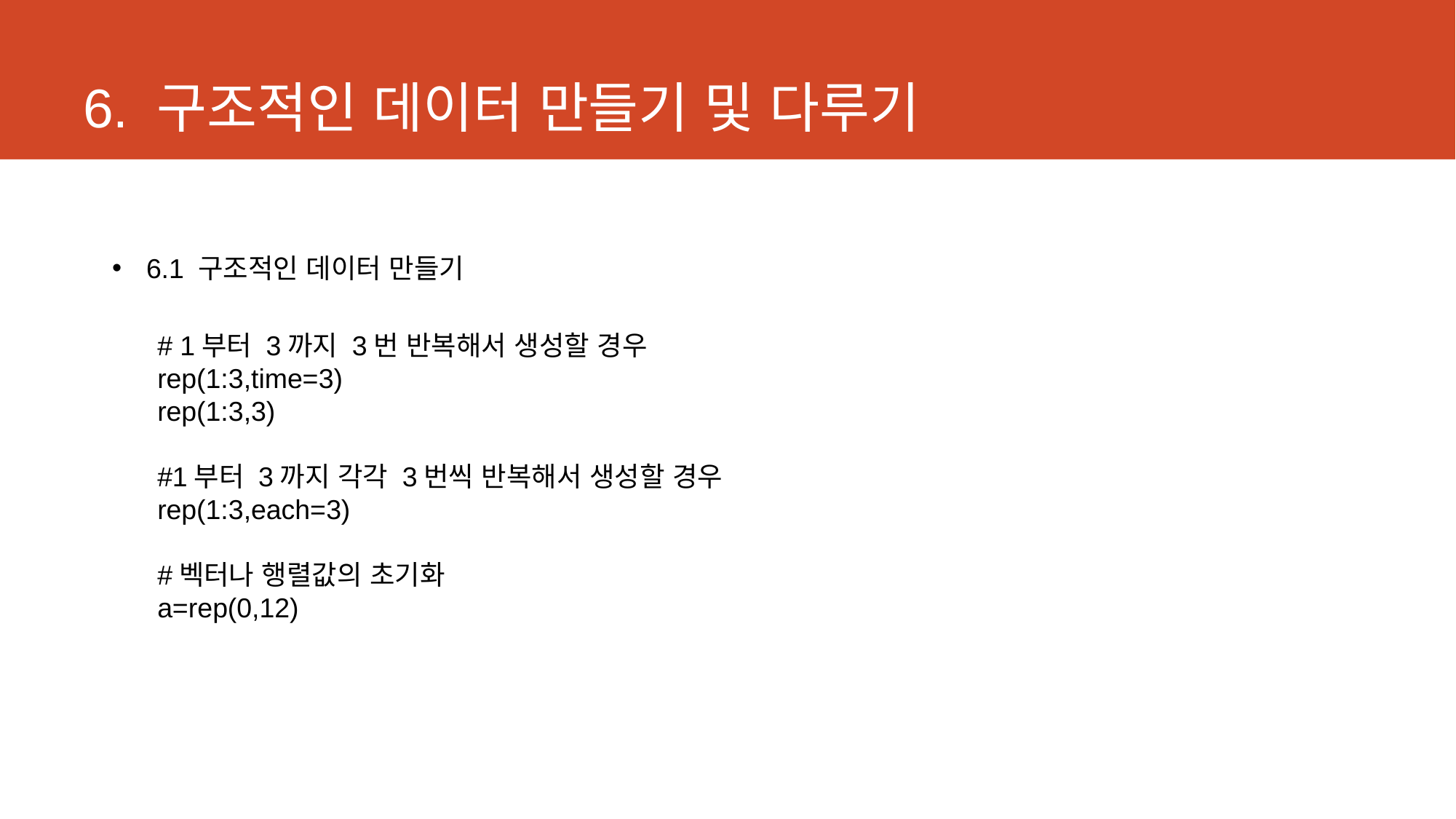

# 6. 구조적인 데이터 만들기 및 다루기
6.1 구조적인 데이터 만들기
# 1부터 3까지 3번 반복해서 생성할 경우
rep(1:3,time=3)
rep(1:3,3)

#1부터 3까지 각각 3번씩 반복해서 생성할 경우
rep(1:3,each=3)

#벡터나 행렬값의 초기화
a=rep(0,12)